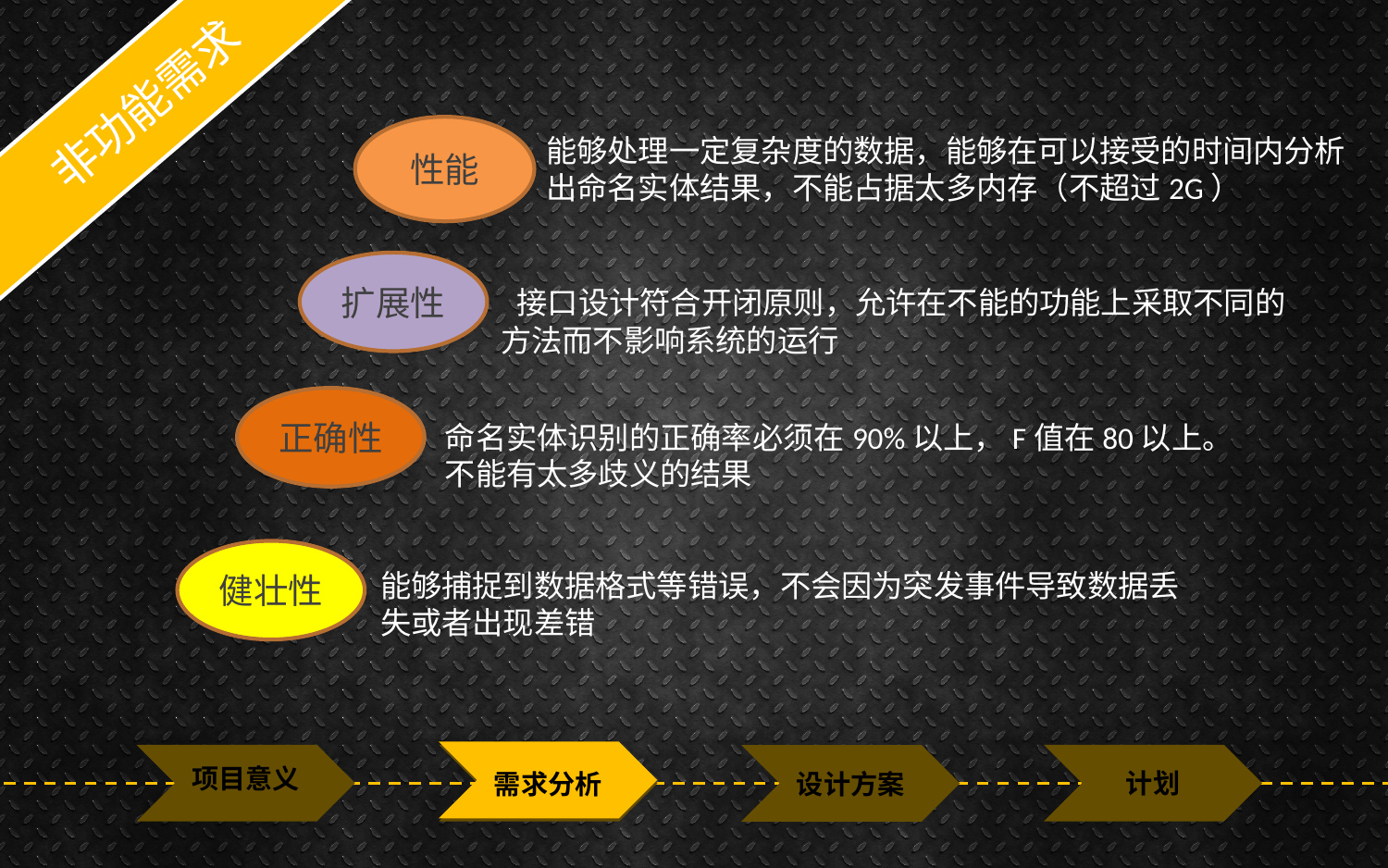

非功能需求
性能
能够处理一定复杂度的数据，能够在可以接受的时间内分析
出命名实体结果，不能占据太多内存（不超过2G）
扩展性
 接口设计符合开闭原则，允许在不能的功能上采取不同的方法而不影响系统的运行
正确性
命名实体识别的正确率必须在90%以上，F值在80以上。不能有太多歧义的结果
健壮性
能够捕捉到数据格式等错误，不会因为突发事件导致数据丢失或者出现差错

项目意义
计划
需求分析
设计方案